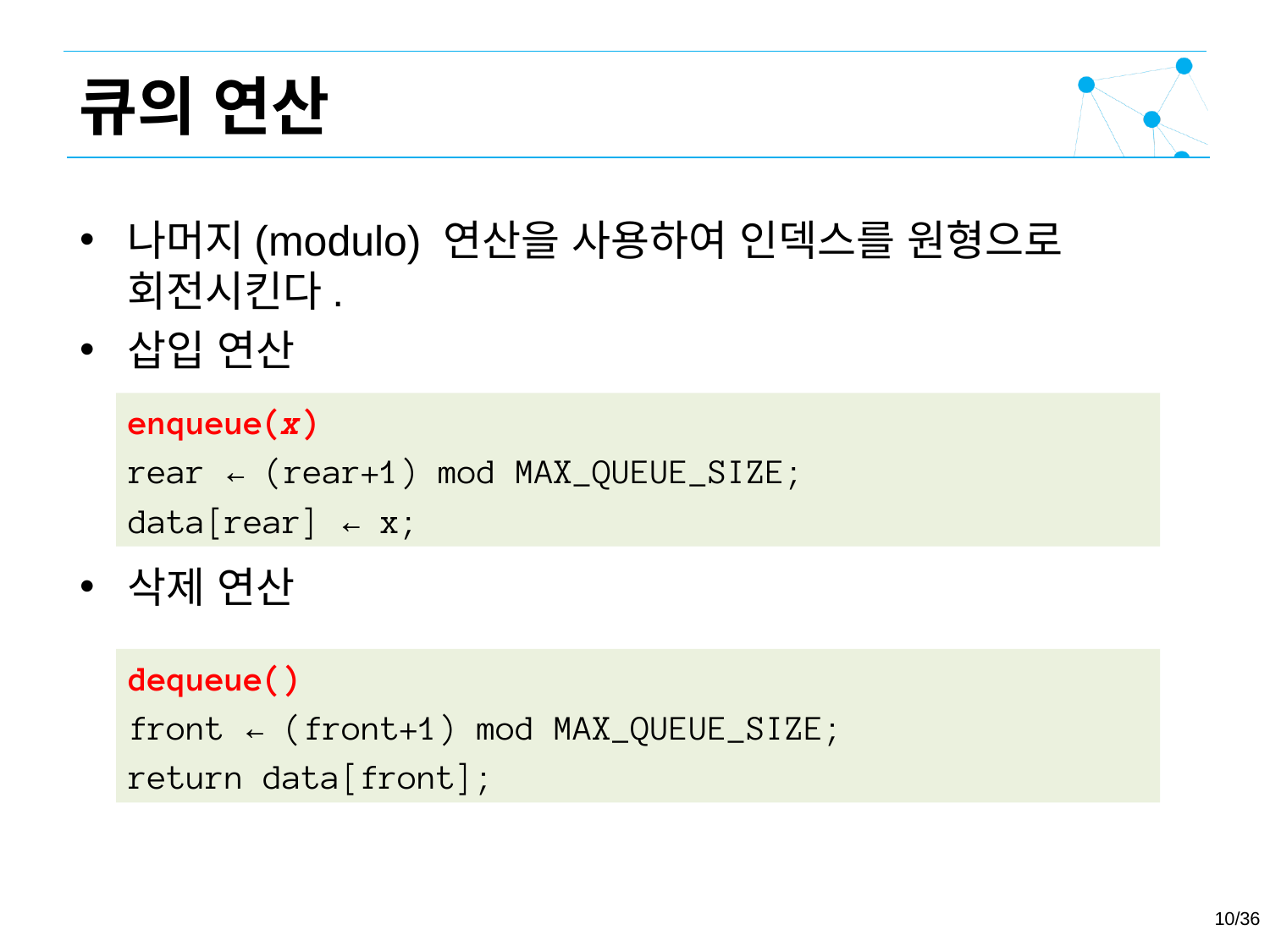

큐의 연산
나머지(modulo) 연산을 사용하여 인덱스를 원형으로
회전시킨다.
삽입 연산

삭제 연산

enqueue(x)
rear ← (rear+1) mod MAX_QUEUE_SIZE;
data[rear] ← x;
dequeue()
front ← (front+1) mod MAX_QUEUE_SIZE;
return data[front];